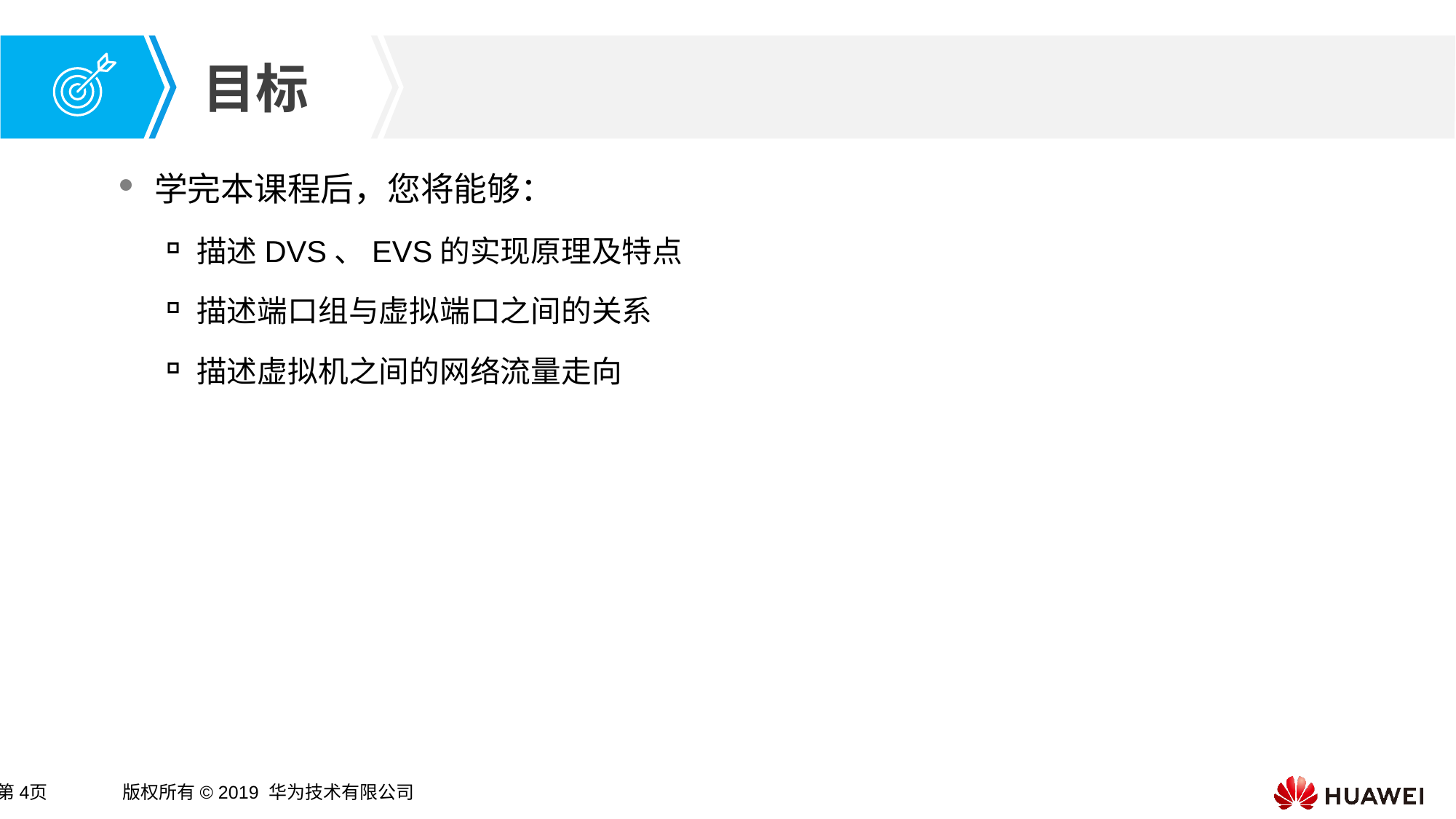

学完本课程后，您将能够：
描述DVS、EVS的实现原理及特点
描述端口组与虚拟端口之间的关系
描述虚拟机之间的网络流量走向